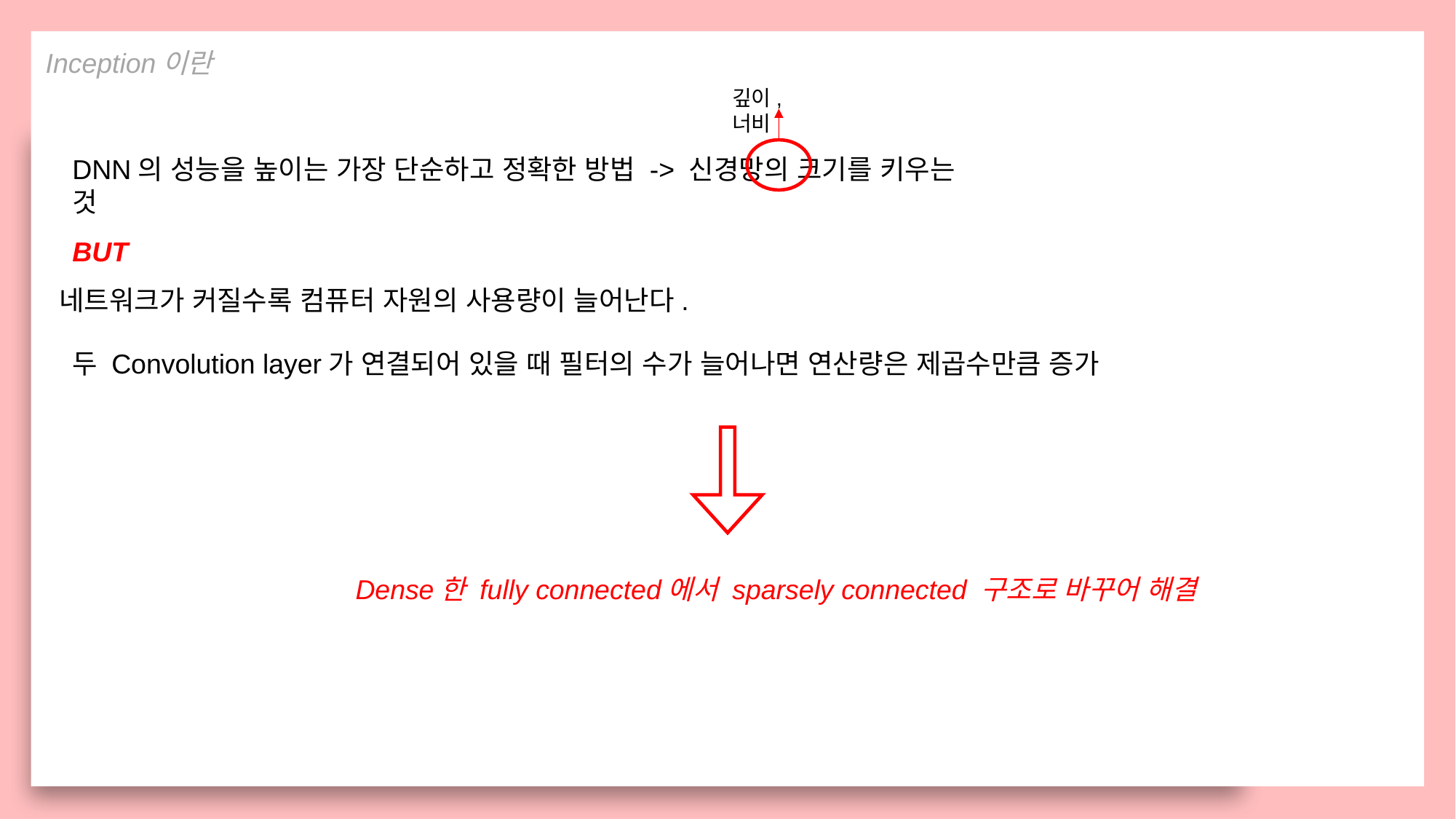

Inception이란
깊이, 너비

DNN의 성능을 높이는 가장 단순하고 정확한 방법 -> 신경망의 크기를 키우는 것
BUT
네트워크가 커질수록 컴퓨터 자원의 사용량이 늘어난다.
두 Convolution layer가 연결되어 있을 때 필터의 수가 늘어나면 연산량은 제곱수만큼 증가

Dense한 fully connected에서 sparsely connected 구조로 바꾸어 해결